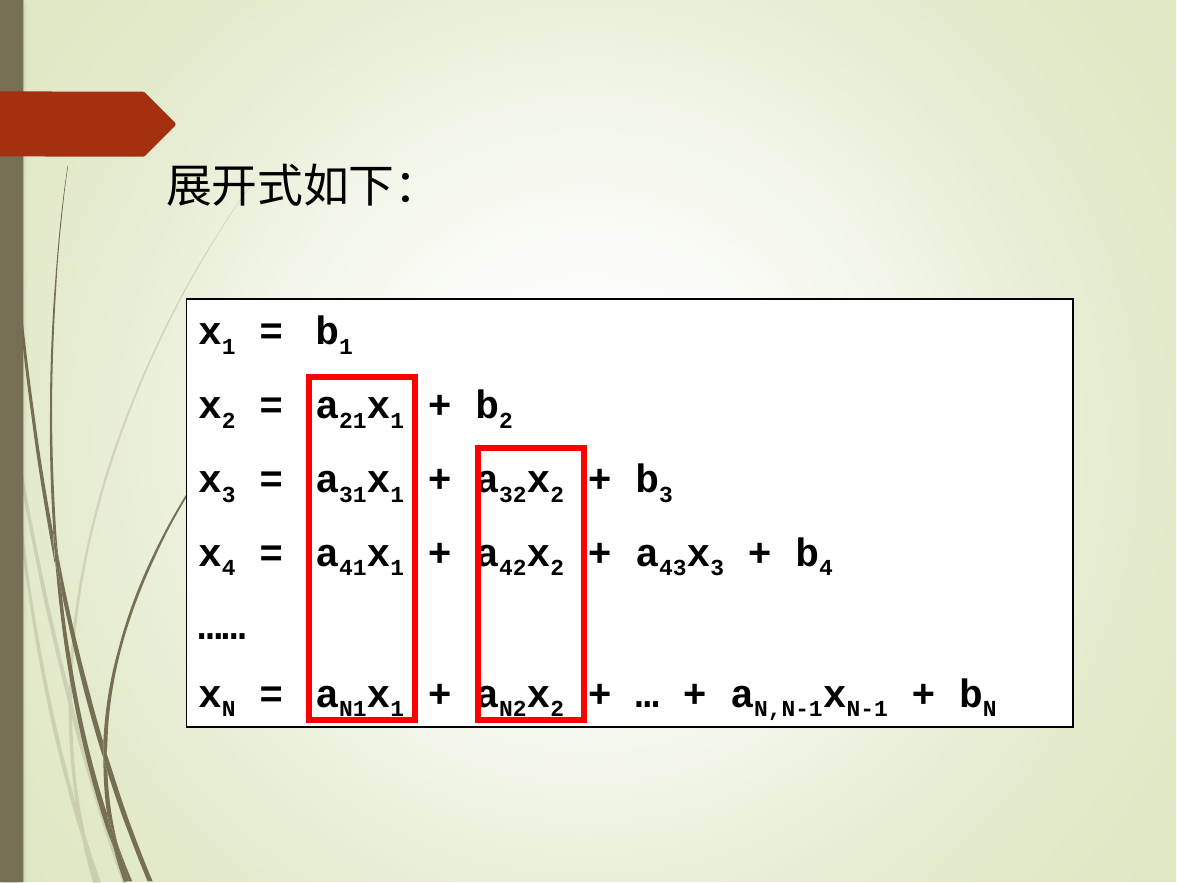

展开式如下：
x1 =	b1
x2 =	a21x1 + b2
x3 =	a31x1 + a32x2 + b3
x4 =	a41x1 + a42x2 + a43x3 + b4
……
xN =	aN1x1 + aN2x2 + … + aN,N-1xN-1 + bN